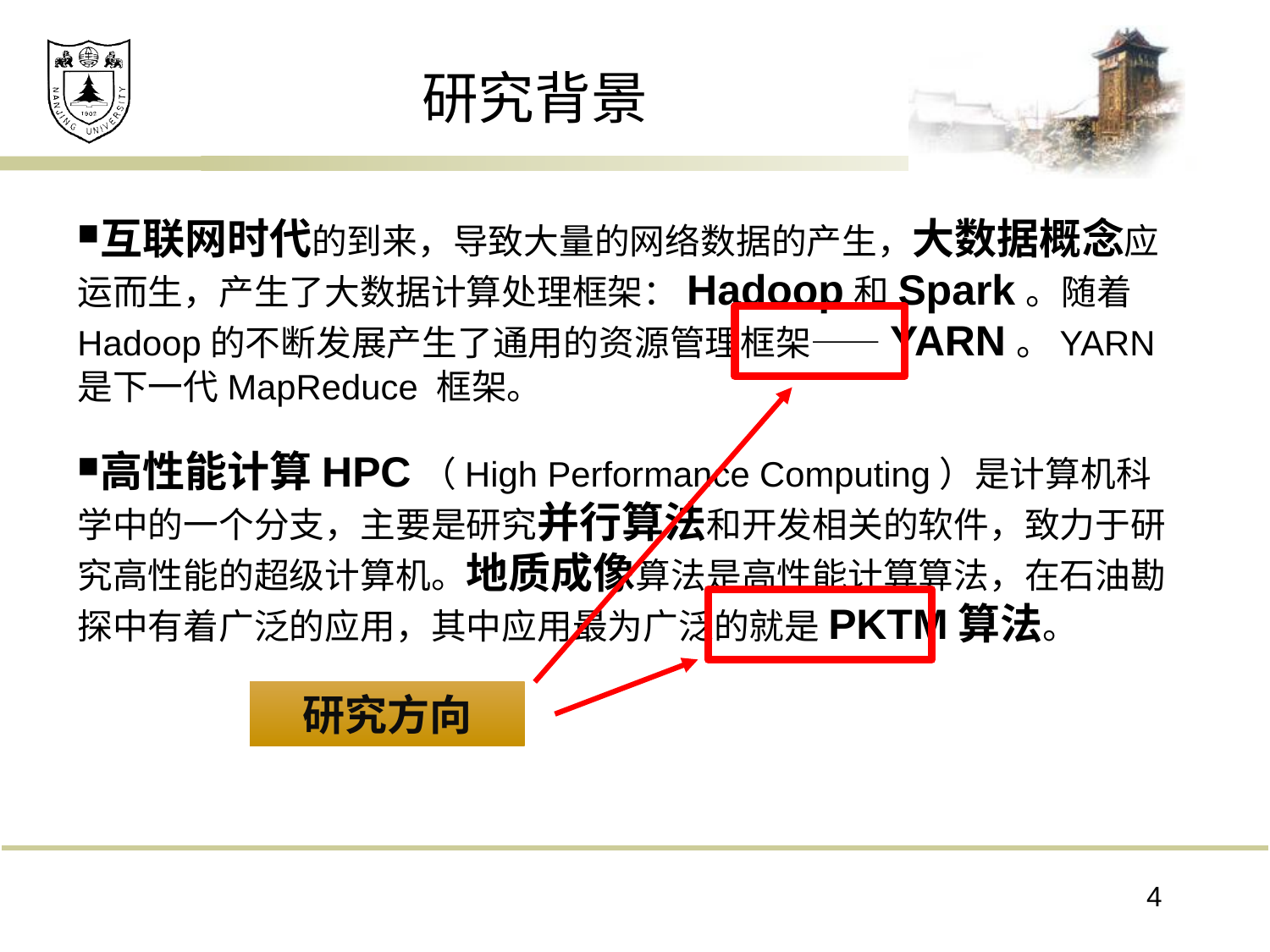

研究背景
互联网时代的到来，导致大量的网络数据的产生，大数据概念应运而生，产生了大数据计算处理框架：Hadoop和Spark。随着Hadoop的不断发展产生了通用的资源管理框架——YARN。YARN是下一代MapReduce 框架。

高性能计算HPC（High Performance Computing）是计算机科学中的一个分支，主要是研究并行算法和开发相关的软件，致力于研究高性能的超级计算机。地质成像算法是高性能计算算法，在石油勘探中有着广泛的应用，其中应用最为广泛的就是PKTM算法。

研究方向
4